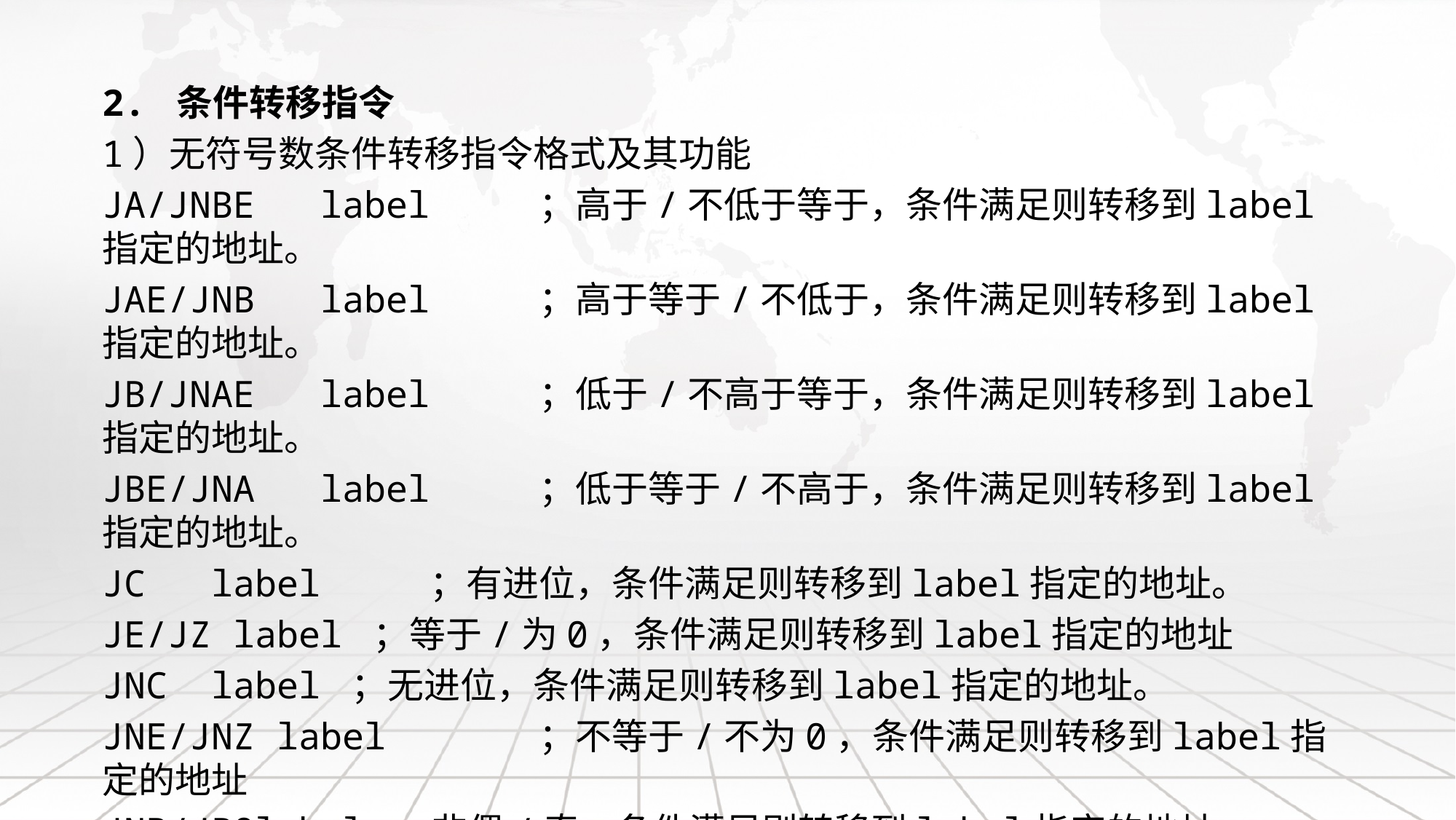

2. 条件转移指令
1）无符号数条件转移指令格式及其功能
JA/JNBE	label	；高于/不低于等于，条件满足则转移到label指定的地址。
JAE/JNB	label	；高于等于/不低于，条件满足则转移到label指定的地址。
JB/JNAE	label	；低于/不高于等于，条件满足则转移到label指定的地址。
JBE/JNA	label	；低于等于/不高于，条件满足则转移到label指定的地址。
JC	label	；有进位，条件满足则转移到label指定的地址。
JE/JZ label ；等于/为0，条件满足则转移到label指定的地址
JNC	label ；无进位，条件满足则转移到label指定的地址。
JNE/JNZ label  	；不等于/不为0，条件满足则转移到label指定的地址
JNP/JPOlabel ；非偶/奇，条件满足则转移到label指定的地址
JP/JPE	label  	；偶/偶，条件满足则转移到label指定的地址。